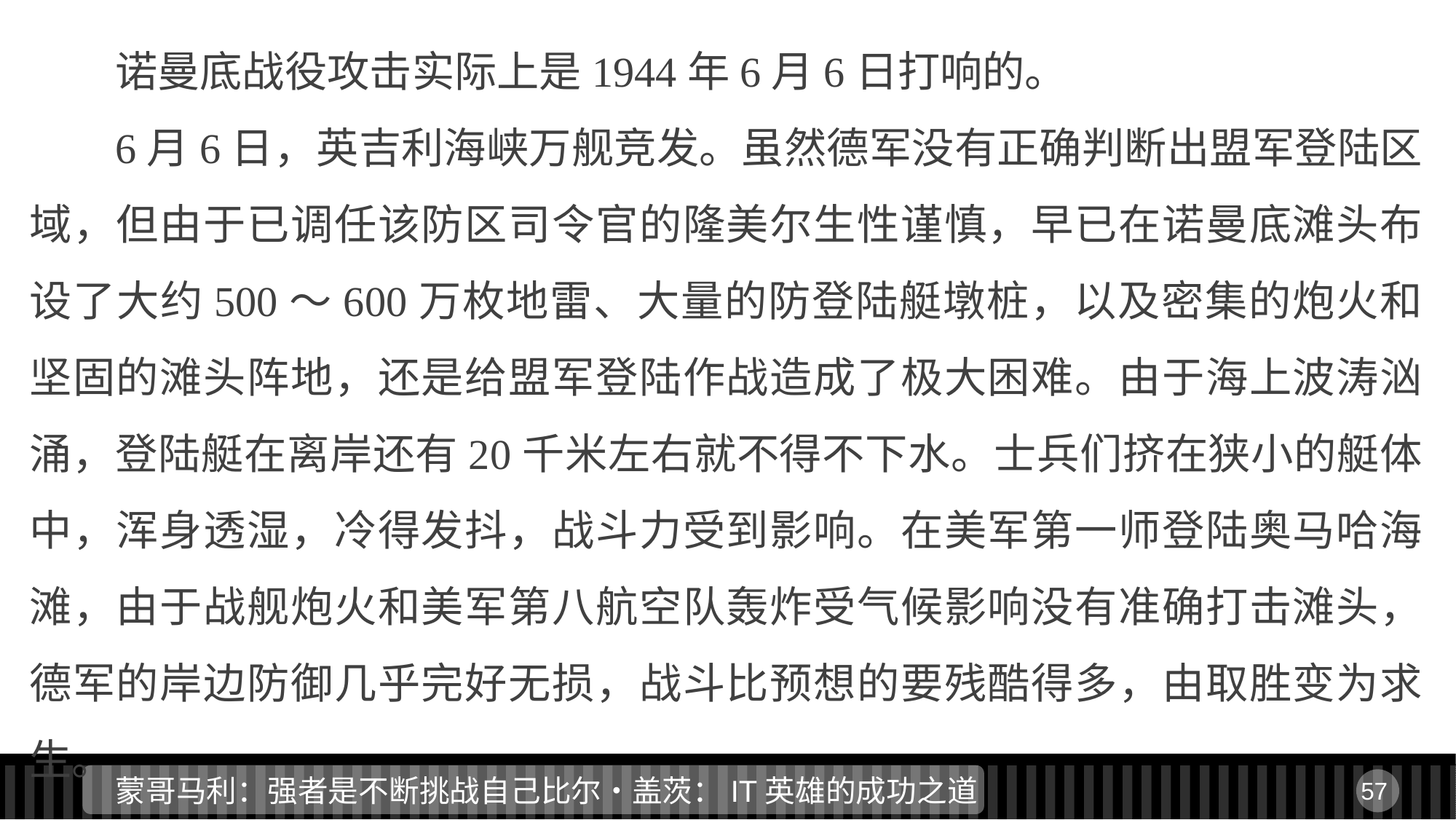

诺曼底战役攻击实际上是1944年6月6日打响的。
        6月6日，英吉利海峡万舰竞发。虽然德军没有正确判断出盟军登陆区域，但由于已调任该防区司令官的隆美尔生性谨慎，早已在诺曼底滩头布设了大约500～600万枚地雷、大量的防登陆艇墩桩，以及密集的炮火和坚固的滩头阵地，还是给盟军登陆作战造成了极大困难。由于海上波涛汹涌，登陆艇在离岸还有20千米左右就不得不下水。士兵们挤在狭小的艇体中，浑身透湿，冷得发抖，战斗力受到影响。在美军第一师登陆奥马哈海滩，由于战舰炮火和美军第八航空队轰炸受气候影响没有准确打击滩头，德军的岸边防御几乎完好无损，战斗比预想的要残酷得多，由取胜变为求生。